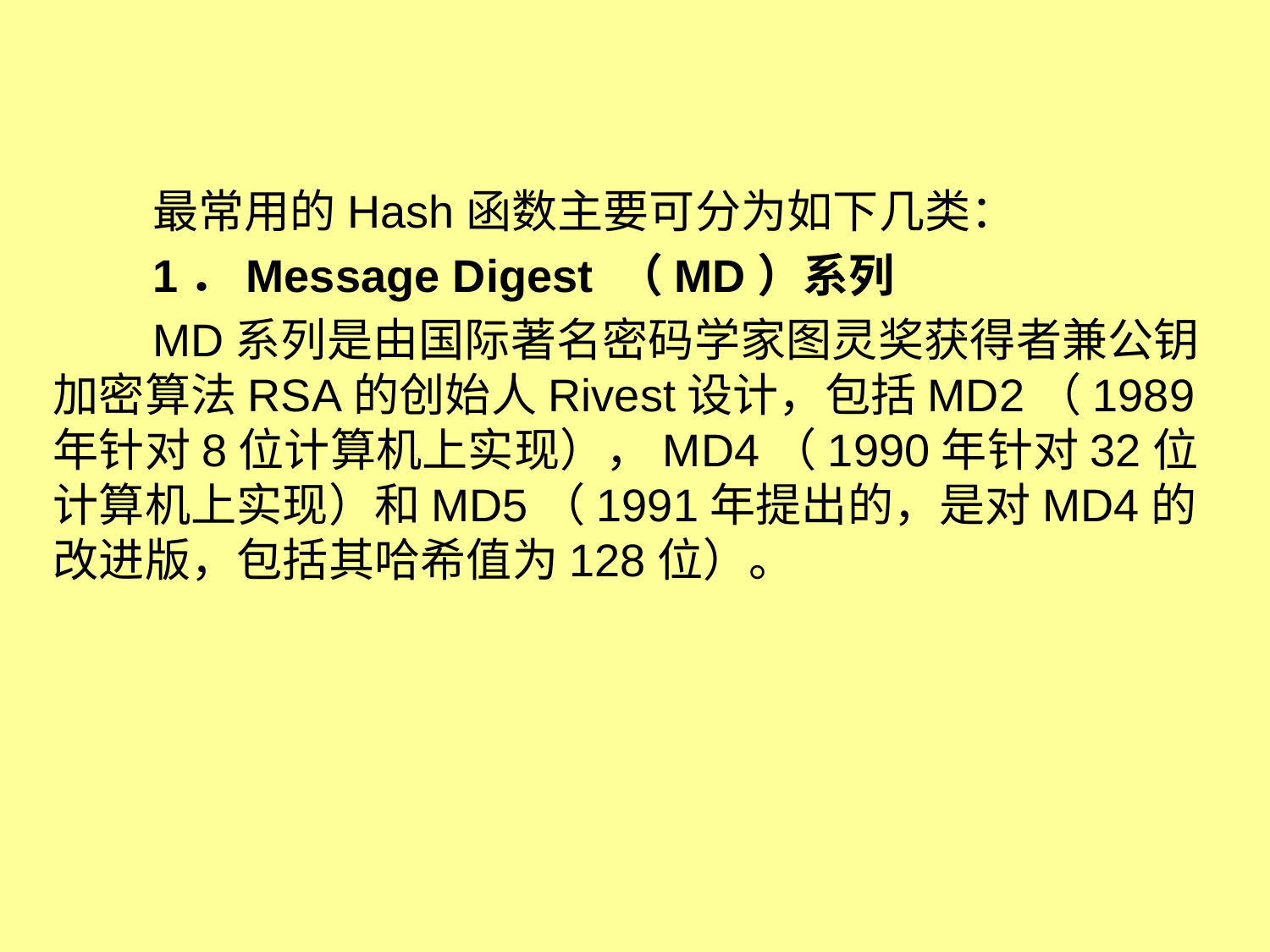

#
最常用的Hash函数主要可分为如下几类：
1．Message Digest （MD）系列
MD系列是由国际著名密码学家图灵奖获得者兼公钥加密算法RSA的创始人Rivest设计，包括MD2（1989年针对8位计算机上实现），MD4（1990年针对32位计算机上实现）和MD5（1991年提出的，是对MD4的改进版，包括其哈希值为128位）。